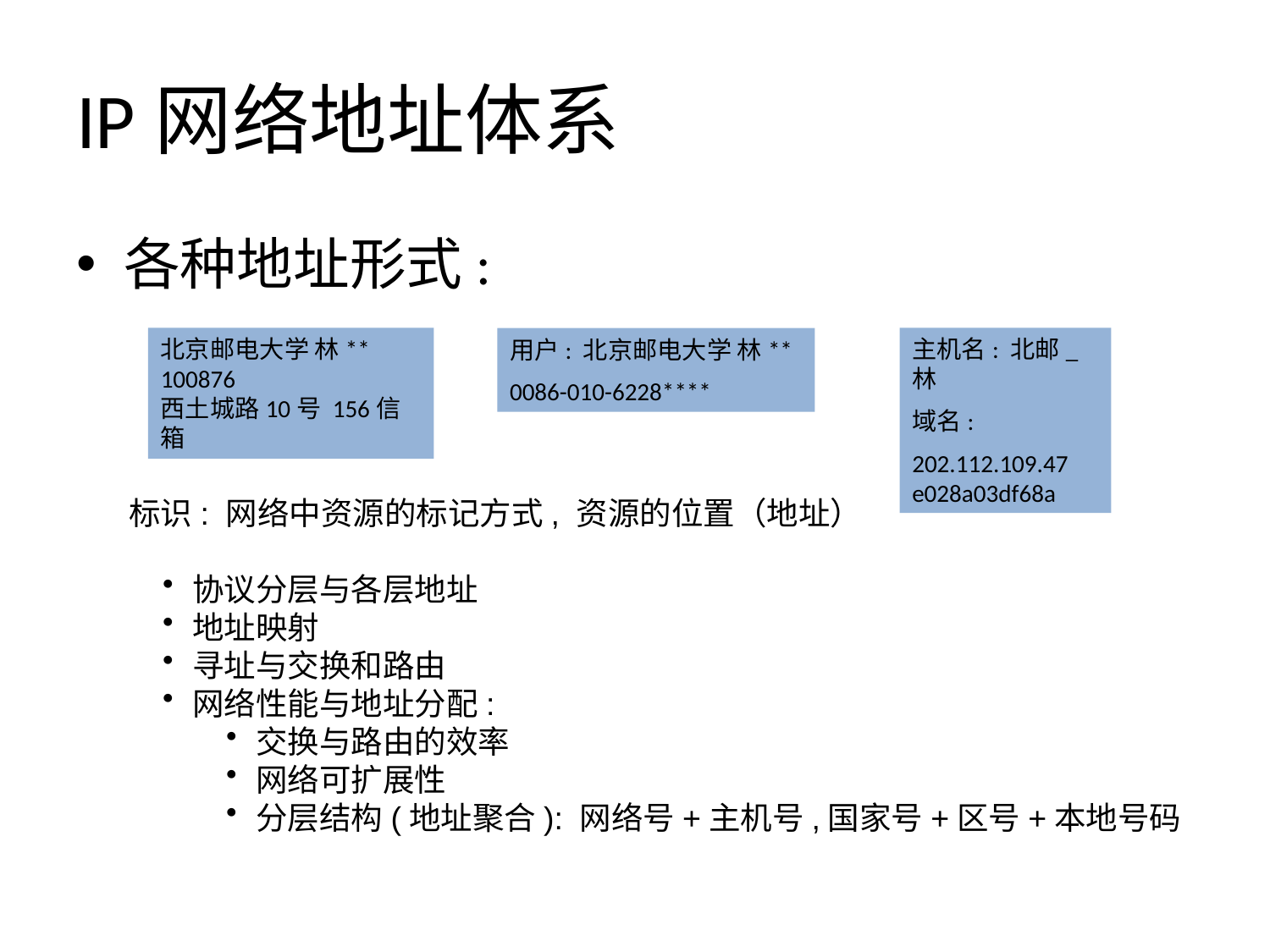

# IP网络地址体系
各种地址形式:
北京邮电大学 林**
100876
西土城路10号 156信箱
用户: 北京邮电大学 林**
0086-010-6228****
主机名: 北邮_林
域名:
202.112.109.47 e028a03df68a
标识: 网络中资源的标记方式, 资源的位置（地址）

协议分层与各层地址
地址映射
寻址与交换和路由
网络性能与地址分配:
交换与路由的效率
网络可扩展性
分层结构(地址聚合): 网络号+主机号,国家号+区号+本地号码